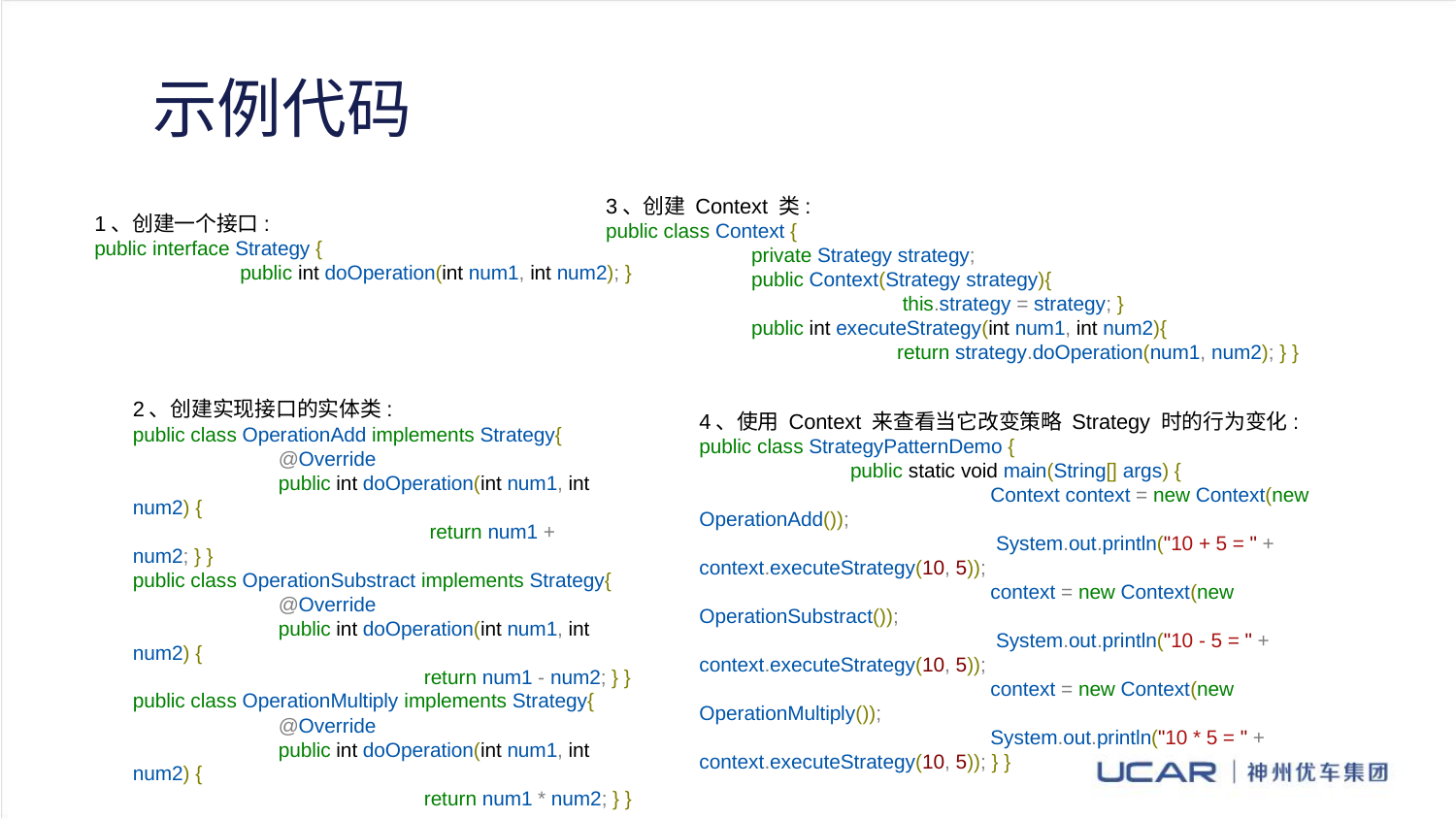

示例代码
3、创建 Context 类:
public class Context {
	private Strategy strategy;
	public Context(Strategy strategy){
		 this.strategy = strategy; }
	public int executeStrategy(int num1, int num2){
		return strategy.doOperation(num1, num2); } }
1、创建一个接口:
public interface Strategy {
	public int doOperation(int num1, int num2); }
2、创建实现接口的实体类:
public class OperationAdd implements Strategy{
	@Override
	public int doOperation(int num1, int num2) {
		 return num1 + num2; } }
public class OperationSubstract implements Strategy{
	@Override
	public int doOperation(int num1, int num2) {
		return num1 - num2; } }
public class OperationMultiply implements Strategy{
	@Override
	public int doOperation(int num1, int num2) {
		return num1 * num2; } }
4、使用 Context 来查看当它改变策略 Strategy 时的行为变化:
public class StrategyPatternDemo {
	 public static void main(String[] args) {
		Context context = new Context(new OperationAdd());
		 System.out.println("10 + 5 = " + context.executeStrategy(10, 5));
		context = new Context(new OperationSubstract());
		 System.out.println("10 - 5 = " + context.executeStrategy(10, 5));
		context = new Context(new OperationMultiply());
		System.out.println("10 * 5 = " + context.executeStrategy(10, 5)); } }